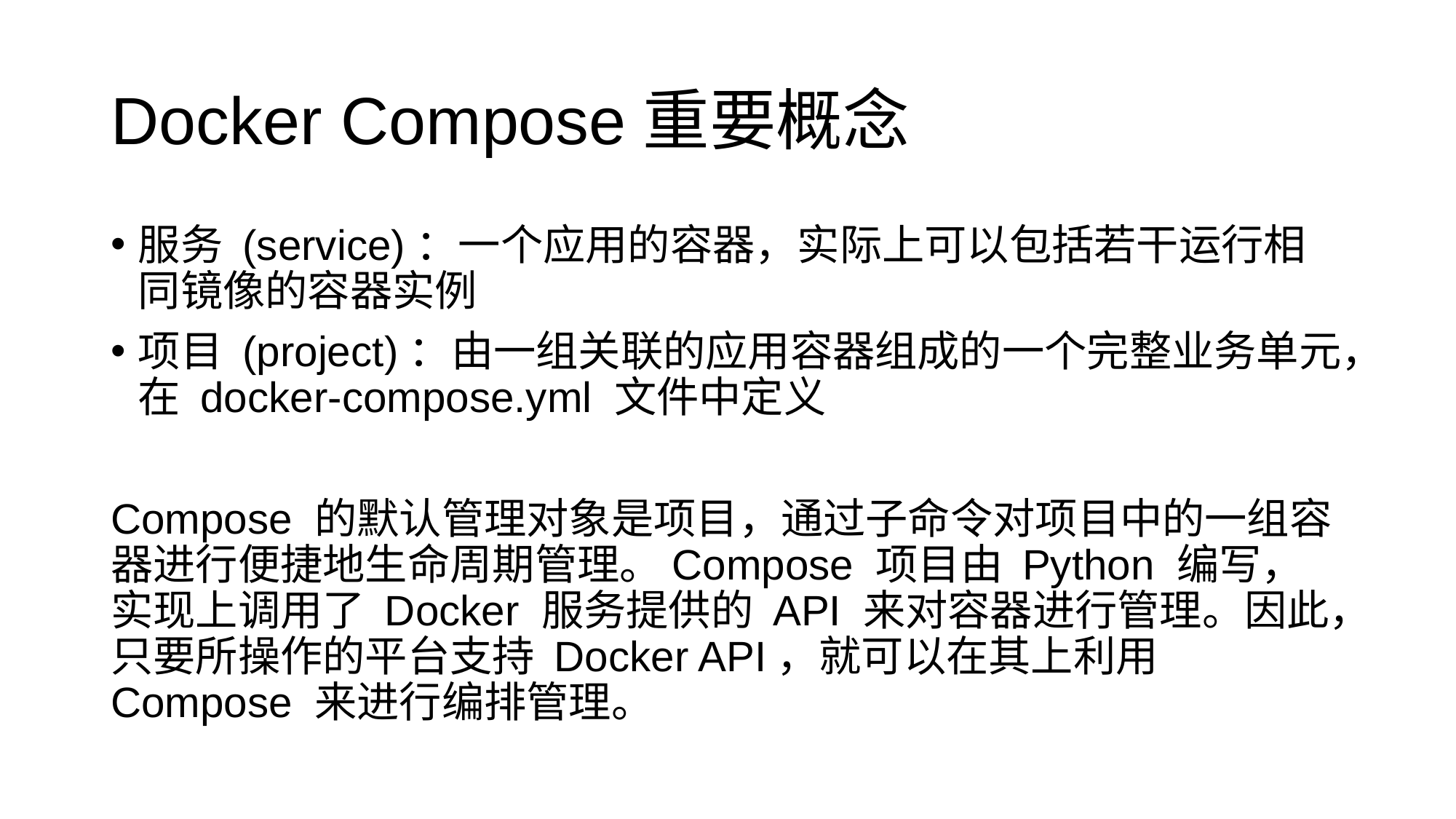

# Docker Compose重要概念
服务 (service)：一个应用的容器，实际上可以包括若干运行相同镜像的容器实例
项目 (project)：由一组关联的应用容器组成的一个完整业务单元，在 docker-compose.yml 文件中定义

Compose 的默认管理对象是项目，通过子命令对项目中的一组容器进行便捷地生命周期管理。Compose 项目由 Python 编写，实现上调用了 Docker 服务提供的 API 来对容器进行管理。因此，只要所操作的平台支持 Docker API，就可以在其上利用 Compose 来进行编排管理。